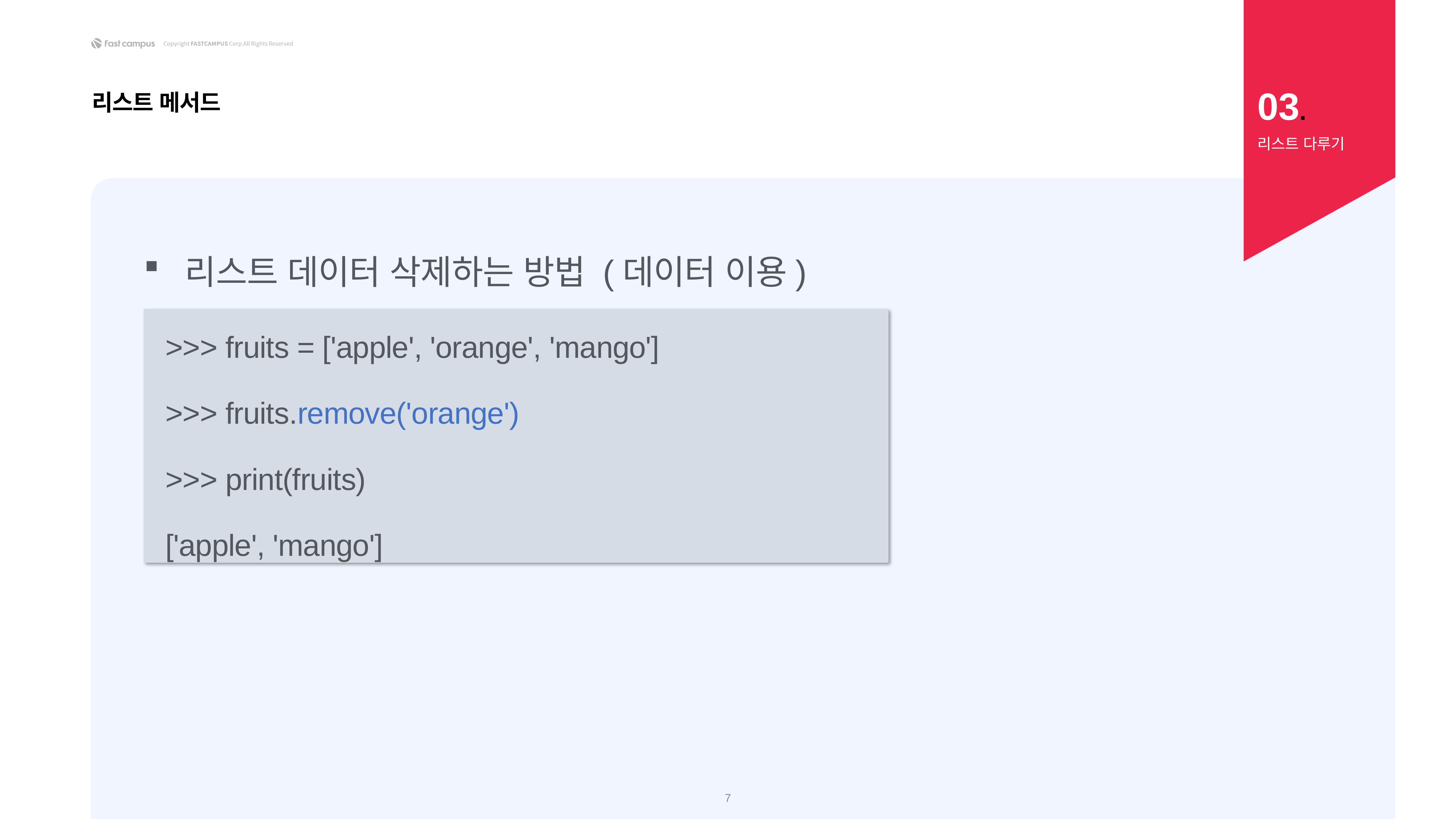

03.
리스트 메서드
리스트 다루기

리스트 데이터 삭제하는 방법 (데이터 이용)
>>> fruits = ['apple', 'orange', 'mango']
>>> fruits.remove('orange')
>>> print(fruits)
['apple', 'mango']
7